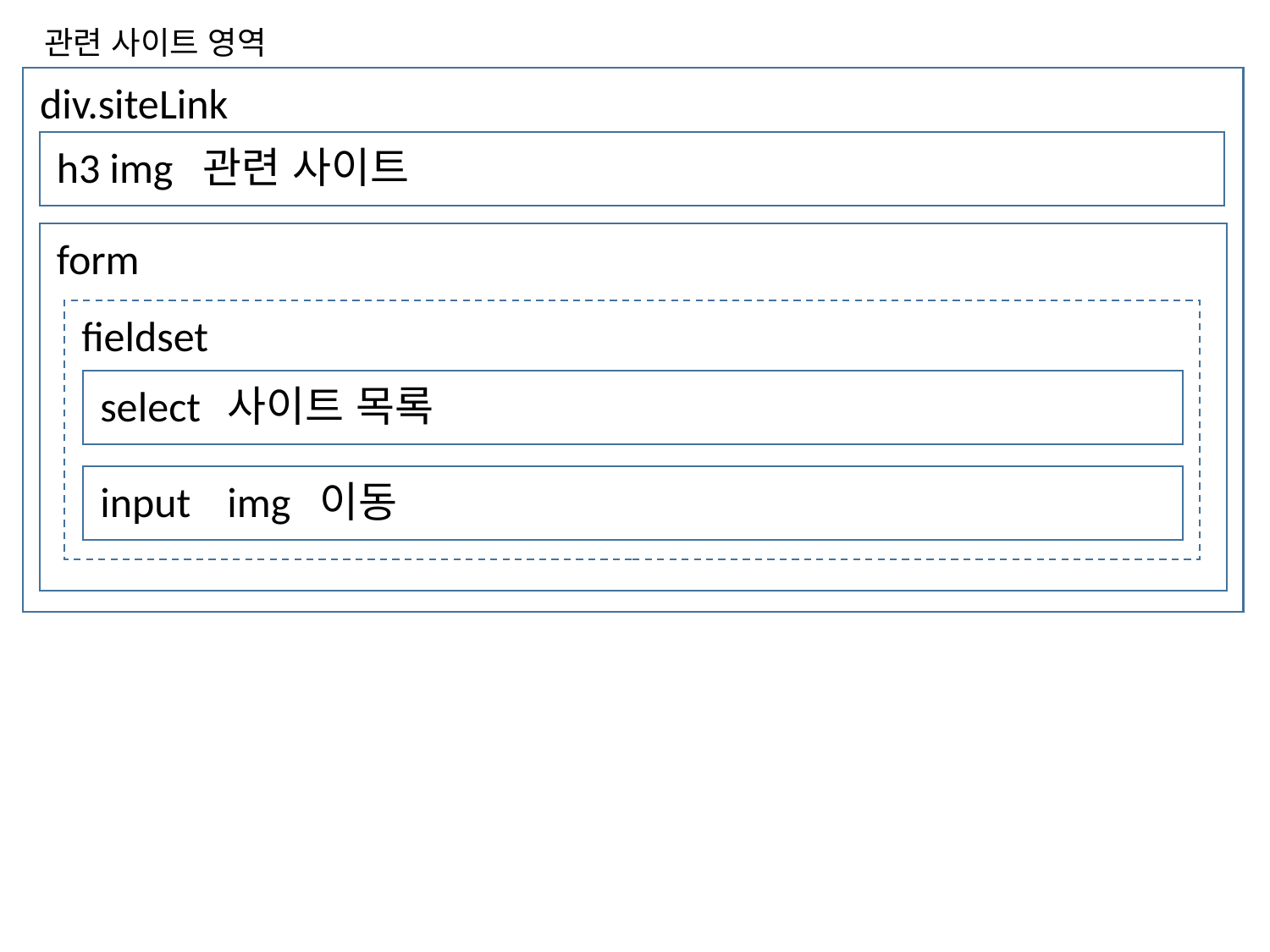

관련 사이트 영역
div.siteLink
h3 img  관련 사이트
form
fieldset
select	사이트 목록
input	img  이동